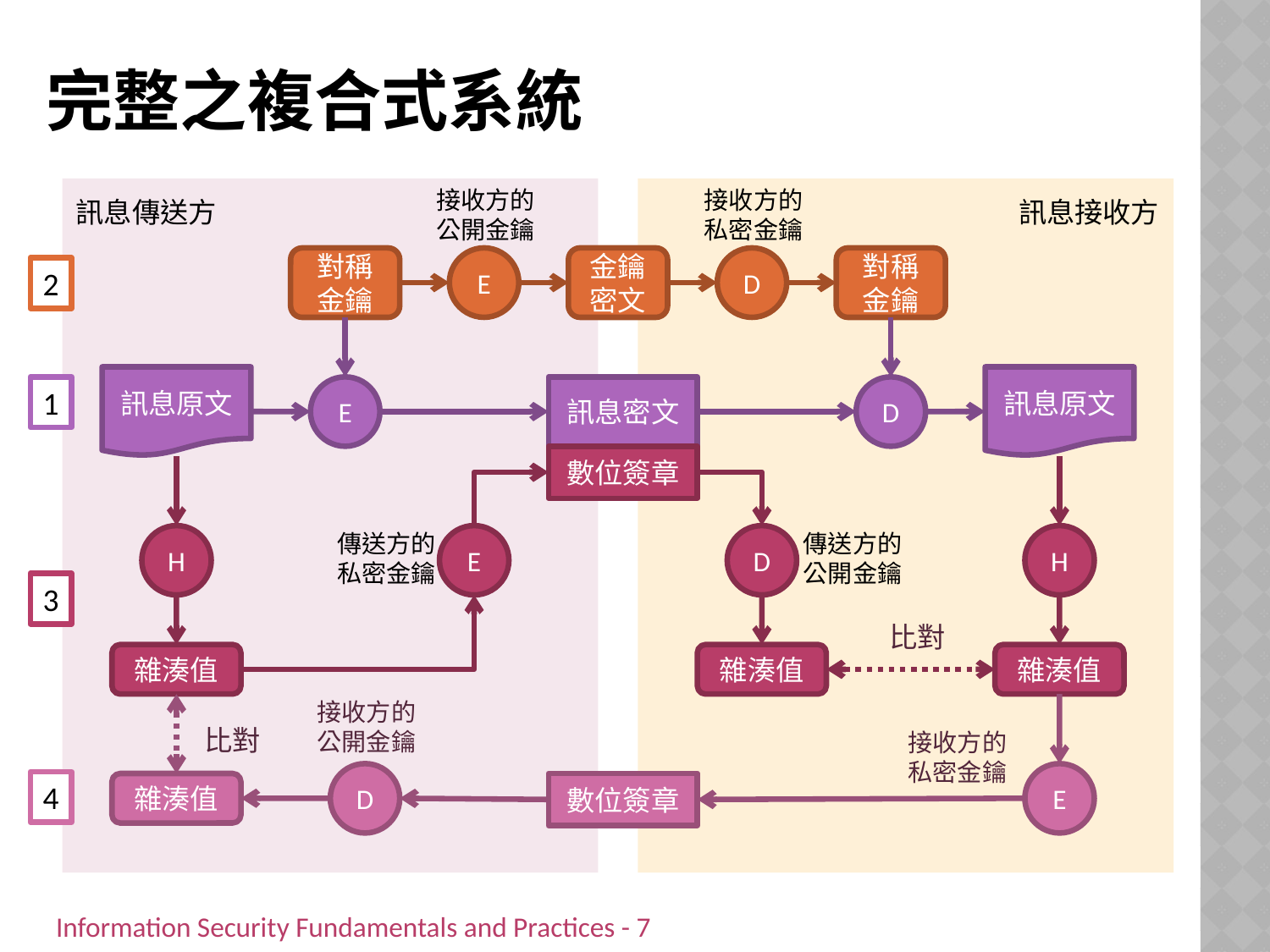

# 完整之複合式系統

接收方的
公開金鑰

接收方的
私密金鑰
訊息傳送方
訊息接收方
對稱
金鑰
E
金鑰密文
D
對稱
金鑰
2
訊息原文
訊息原文
1
E
訊息密文
D
數位簽章
傳送方的
私密金鑰
傳送方的
公開金鑰
H
E
D
H
3
比對
雜湊值
雜湊值
雜湊值
接收方的
公開金鑰
比對
接收方的
私密金鑰
D
E
4
雜湊值
數位簽章